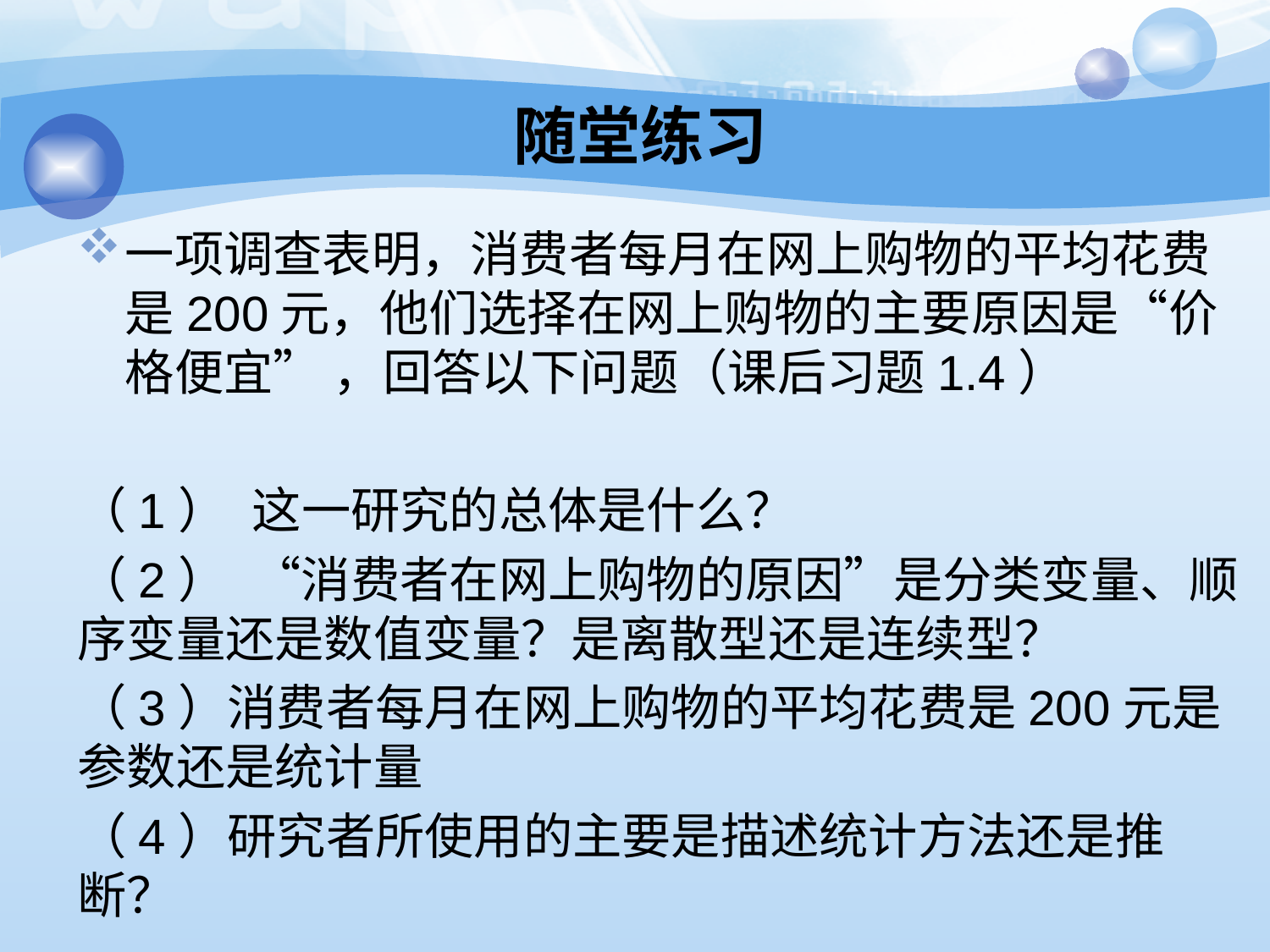

# 随堂练习
一项调查表明，消费者每月在网上购物的平均花费是200元，他们选择在网上购物的主要原因是“价格便宜” ，回答以下问题（课后习题1.4）

（1） 这一研究的总体是什么？
（2） “消费者在网上购物的原因”是分类变量、顺序变量还是数值变量？是离散型还是连续型？
（3）消费者每月在网上购物的平均花费是200元是参数还是统计量
（4）研究者所使用的主要是描述统计方法还是推断？